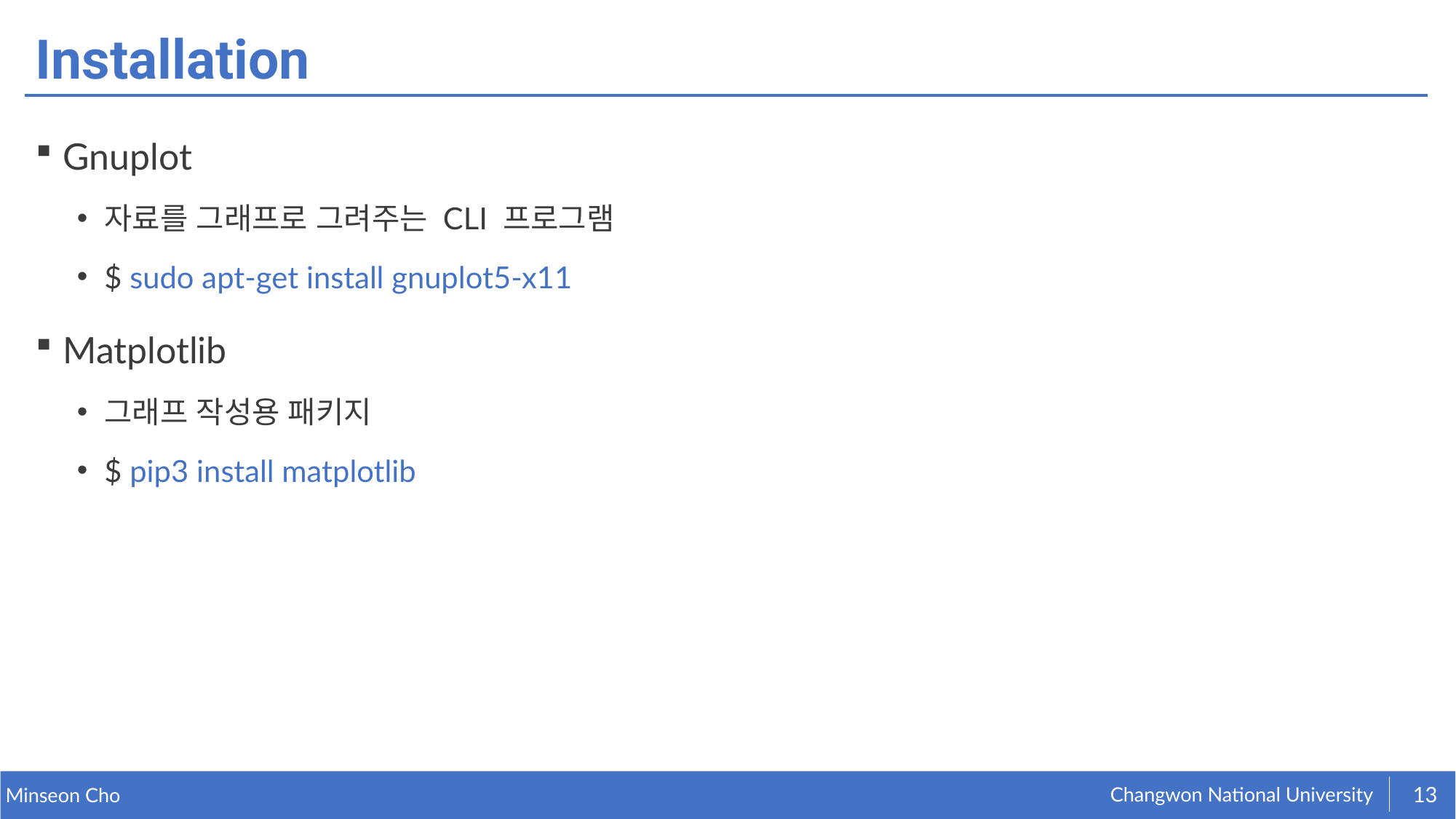

# Installation
Gnuplot
자료를 그래프로 그려주는 CLI 프로그램
$ sudo apt-get install gnuplot5-x11
Matplotlib
그래프 작성용 패키지
$ pip3 install matplotlib

13